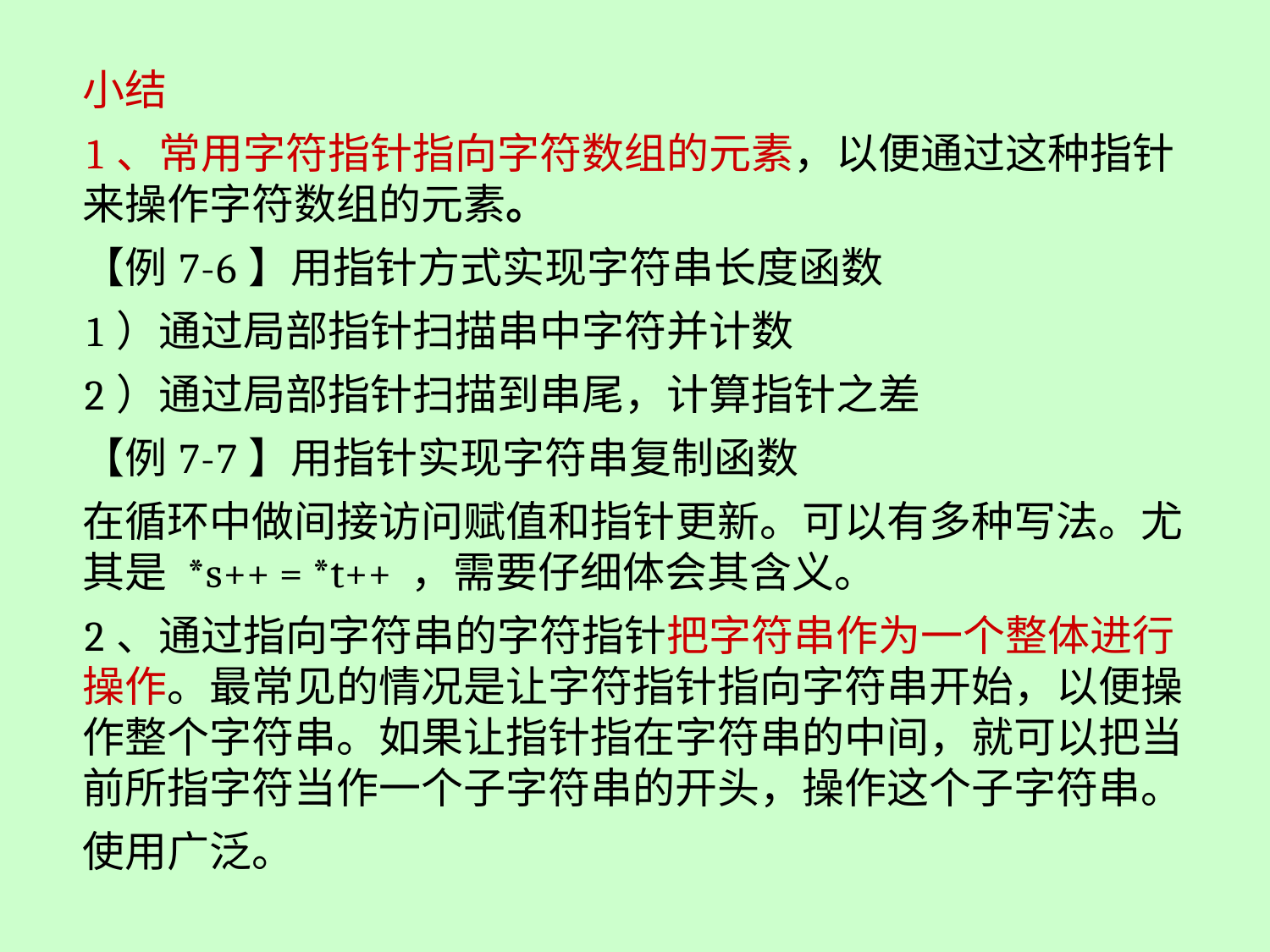

小结
1、常用字符指针指向字符数组的元素，以便通过这种指针来操作字符数组的元素。
【例7-6】用指针方式实现字符串长度函数
1）通过局部指针扫描串中字符并计数
2）通过局部指针扫描到串尾，计算指针之差
【例7-7】用指针实现字符串复制函数
在循环中做间接访问赋值和指针更新。可以有多种写法。尤其是 *s++ = *t++ ，需要仔细体会其含义。
2、通过指向字符串的字符指针把字符串作为一个整体进行操作。最常见的情况是让字符指针指向字符串开始，以便操作整个字符串。如果让指针指在字符串的中间，就可以把当前所指字符当作一个子字符串的开头，操作这个子字符串。
使用广泛。
79